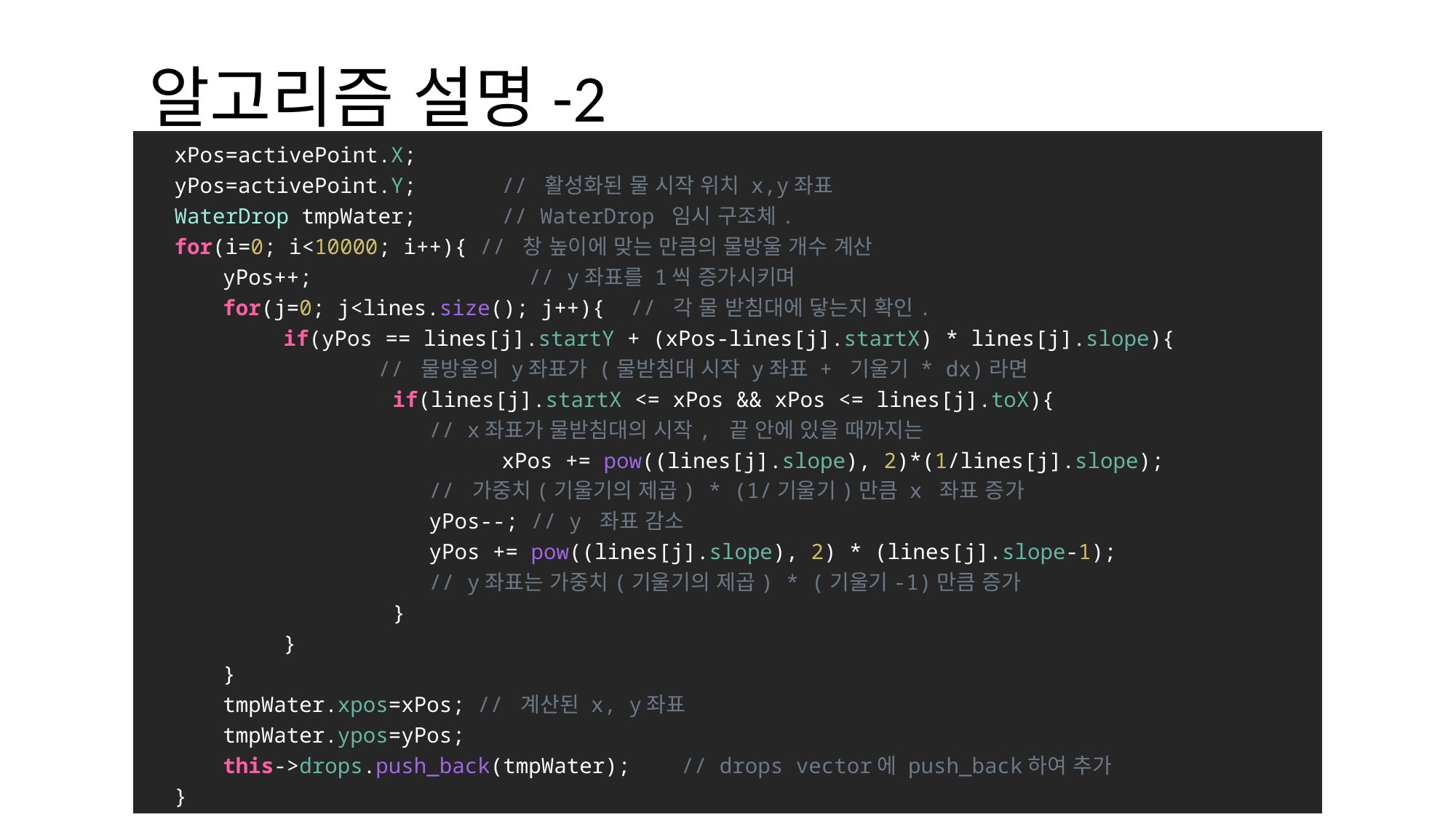

# 알고리즘 설명-2
xPos=activePoint.X;
yPos=activePoint.Y;	// 활성화된 물 시작 위치 x,y좌표
WaterDrop tmpWater;     	// WaterDrop 임시 구조체.
for(i=0; i<10000; i++){ // 창 높이에 맞는 만큼의 물방울 개수 계산
	yPos++;                 // y좌표를 1씩 증가시키며
	for(j=0; j<lines.size(); j++){  // 각 물 받침대에 닿는지 확인.
		if(yPos == lines[j].startY + (xPos-lines[j].startX) * lines[j].slope){
                // 물방울의 y좌표가 (물받침대 시작 y좌표 + 기울기 * dx)라면
			if(lines[j].startX <= xPos && xPos <= lines[j].toX){
                    // x좌표가 물받침대의 시작, 끝 안에 있을 때까지는
				xPos += pow((lines[j].slope), 2)*(1/lines[j].slope);
                    // 가중치(기울기의 제곱) * (1/기울기)만큼 x 좌표 증가
                    yPos--; // y 좌표 감소
                    yPos += pow((lines[j].slope), 2) * (lines[j].slope-1);
                    // y좌표는 가중치(기울기의 제곱) * (기울기-1)만큼 증가
			}
		}
	}
	tmpWater.xpos=xPos; // 계산된 x, y좌표
	tmpWater.ypos=yPos;
	this->drops.push_back(tmpWater);    // drops vector에 push_back하여 추가
}